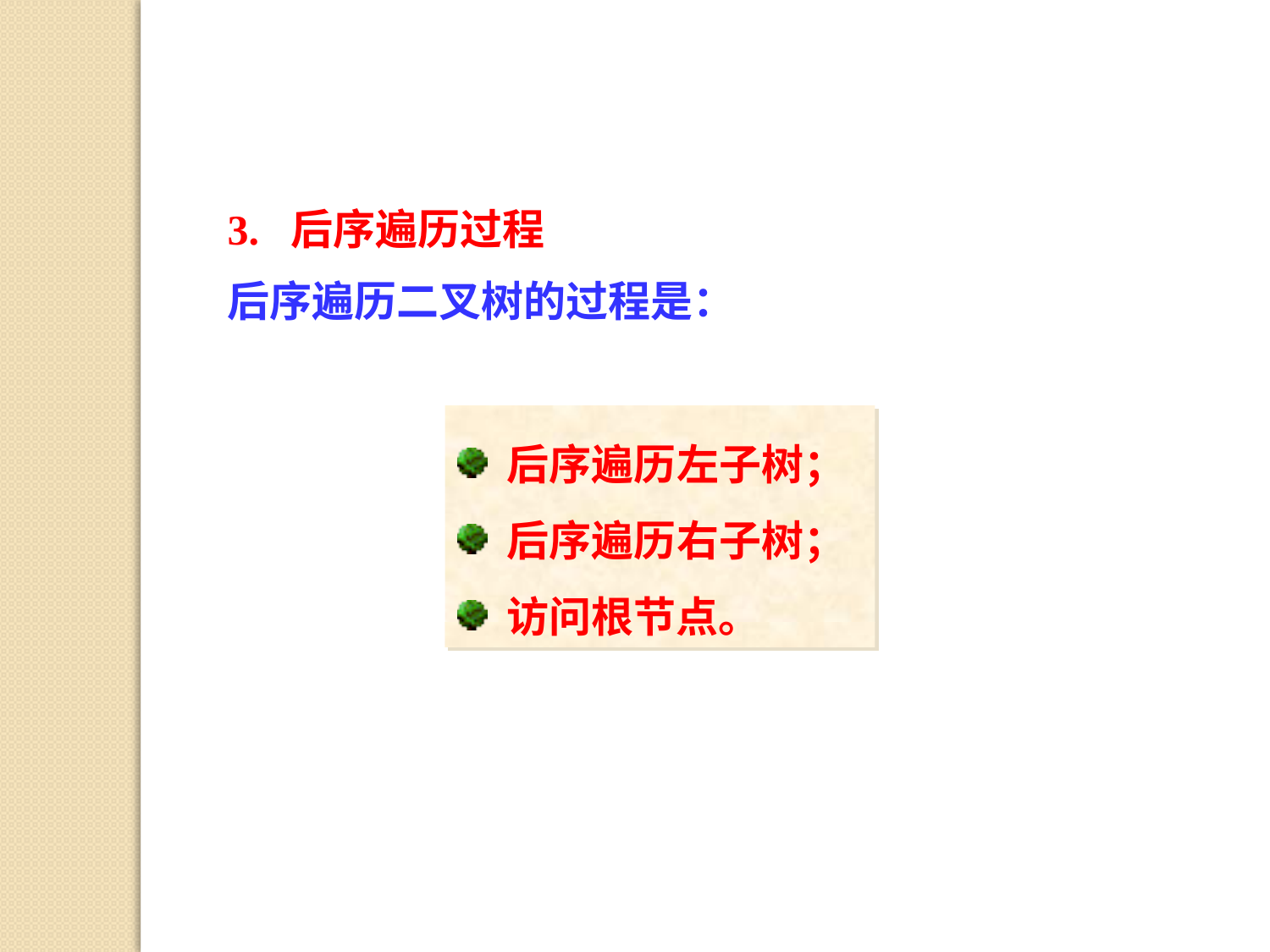

3.  后序遍历过程
后序遍历二叉树的过程是：
 后序遍历左子树；
 后序遍历右子树；
 访问根节点。